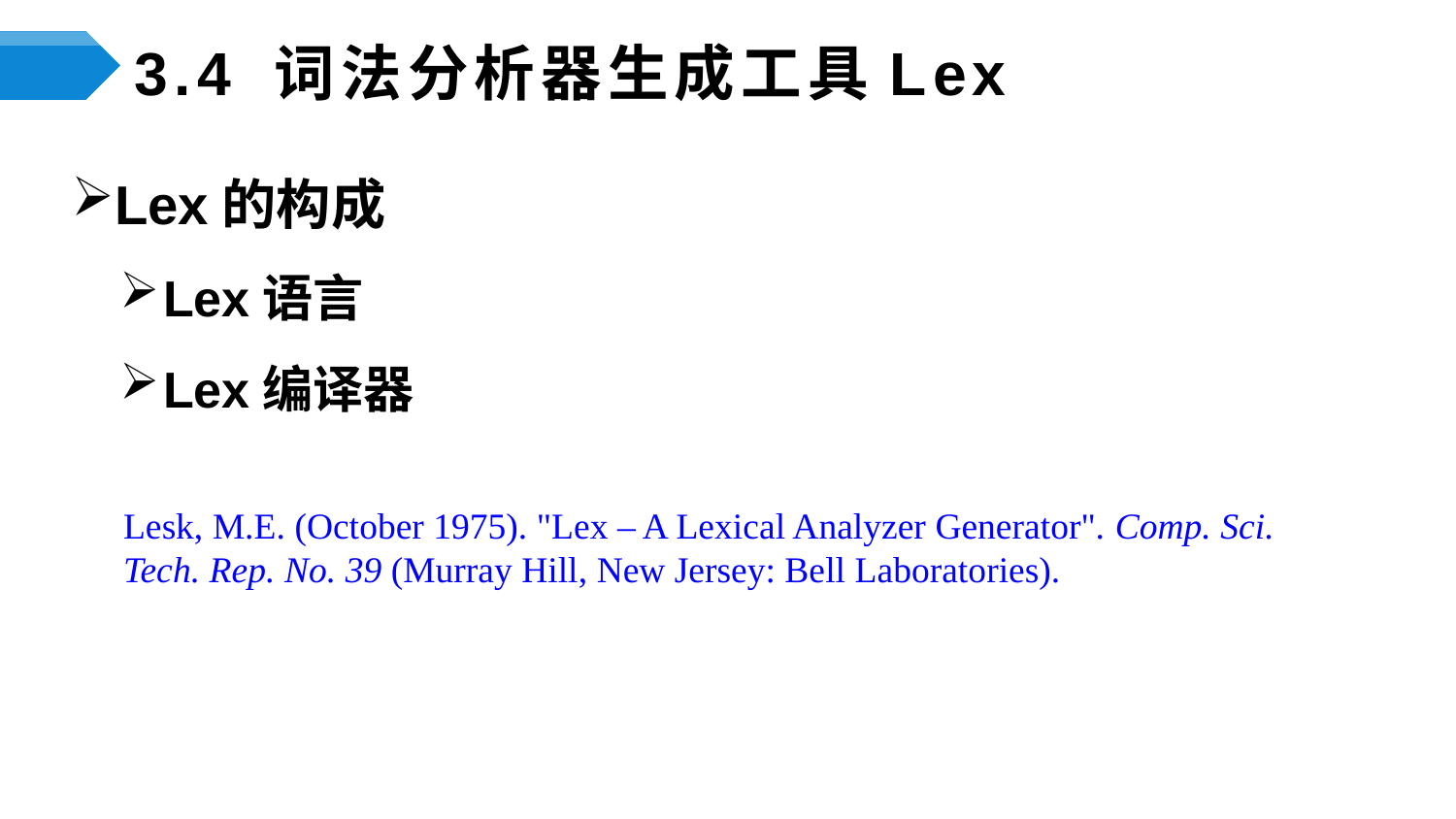

# 3.4 词法分析器生成工具Lex
Lex的构成
Lex语言
Lex编译器
Lesk, M.E. (October 1975). "Lex – A Lexical Analyzer Generator". Comp. Sci. Tech. Rep. No. 39 (Murray Hill, New Jersey: Bell Laboratories).